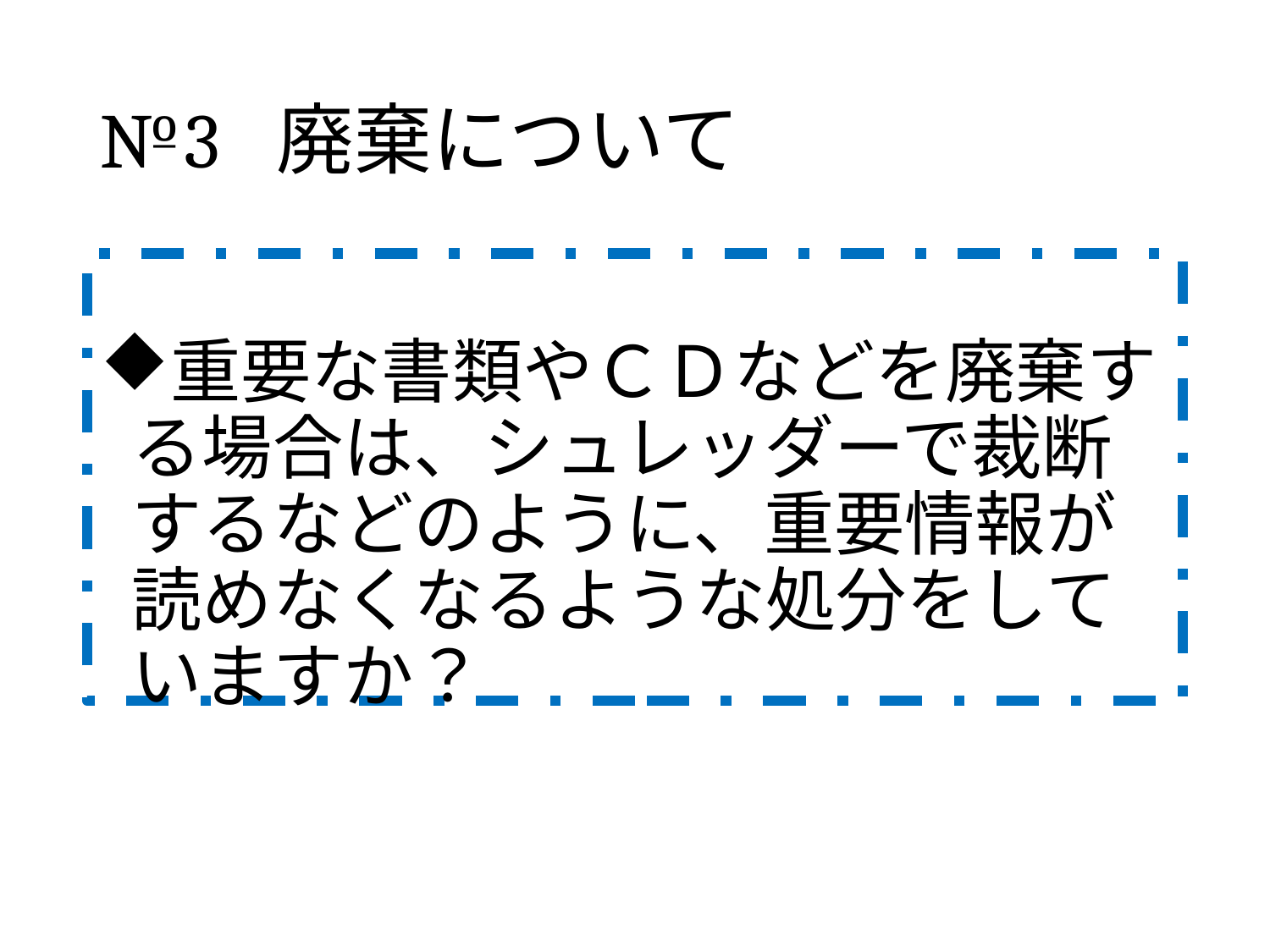

# №3  廃棄について

重要な書類やＣＤなどを廃棄する場合は、シュレッダーで裁断するなどのように、重要情報が読めなくなるような処分をしていますか？